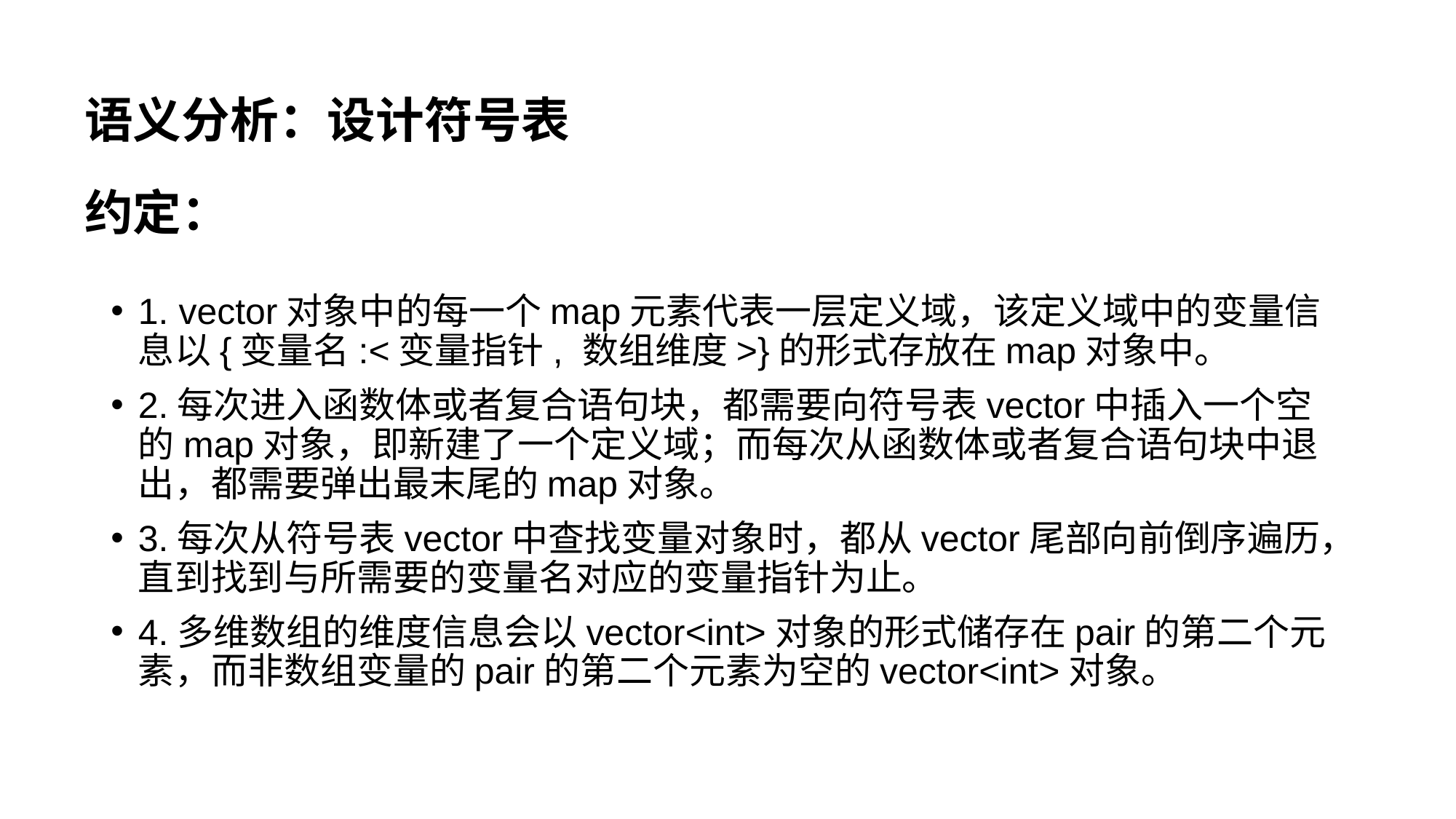

语义分析：设计符号表
约定：
1. vector对象中的每一个map元素代表一层定义域，该定义域中的变量信息以{变量名:<变量指针, 数组维度>}的形式存放在map对象中。
2.每次进入函数体或者复合语句块，都需要向符号表vector中插入一个空的map对象，即新建了一个定义域；而每次从函数体或者复合语句块中退出，都需要弹出最末尾的map对象。
3.每次从符号表vector中查找变量对象时，都从vector尾部向前倒序遍历，直到找到与所需要的变量名对应的变量指针为止。
4.多维数组的维度信息会以vector<int>对象的形式储存在pair的第二个元素，而非数组变量的pair的第二个元素为空的vector<int>对象。